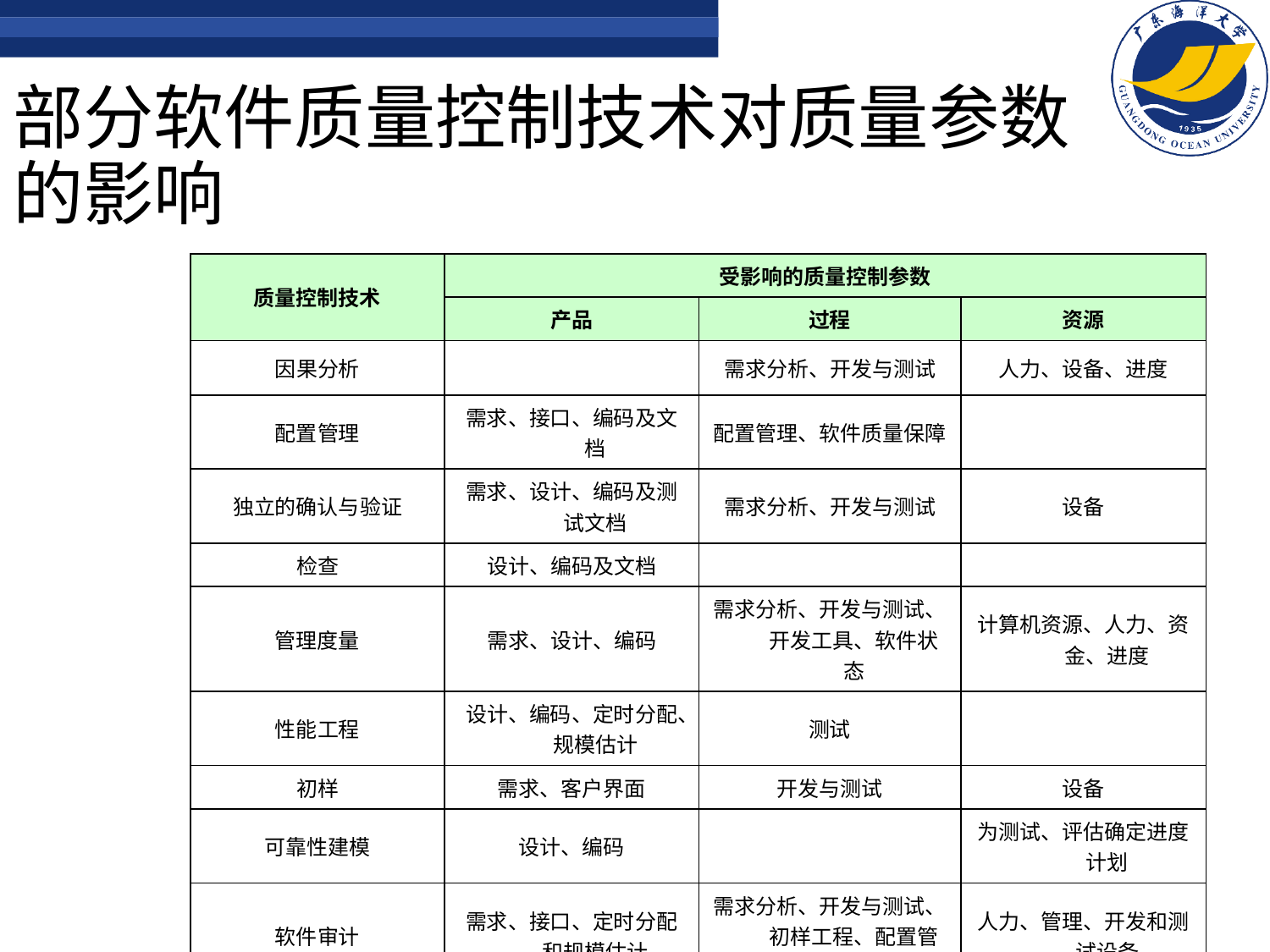

# 部分软件质量控制技术对质量参数的影响
| 质量控制技术 | 受影响的质量控制参数 |  |  |
| --- | --- | --- | --- |
|  | 产品 | 过程 | 资源 |
| 因果分析 |  | 需求分析、开发与测试 | 人力、设备、进度 |
| 配置管理 | 需求、接口、编码及文档 | 配置管理、软件质量保障 |  |
| 独立的确认与验证 | 需求、设计、编码及测试文档 | 需求分析、开发与测试 | 设备 |
| 检查 | 设计、编码及文档 |  |  |
| 管理度量 | 需求、设计、编码 | 需求分析、开发与测试、开发工具、软件状态 | 计算机资源、人力、资金、进度 |
| 性能工程 | 设计、编码、定时分配、规模估计 | 测试 |  |
| 初样 | 需求、客户界面 | 开发与测试 | 设备 |
| 可靠性建模 | 设计、编码 |  | 为测试、评估确定进度计划 |
| 软件审计 | 需求、接口、定时分配和规模估计 | 需求分析、开发与测试、初样工程、配置管理、SQA | 人力、管理、开发和测试设备 |
18